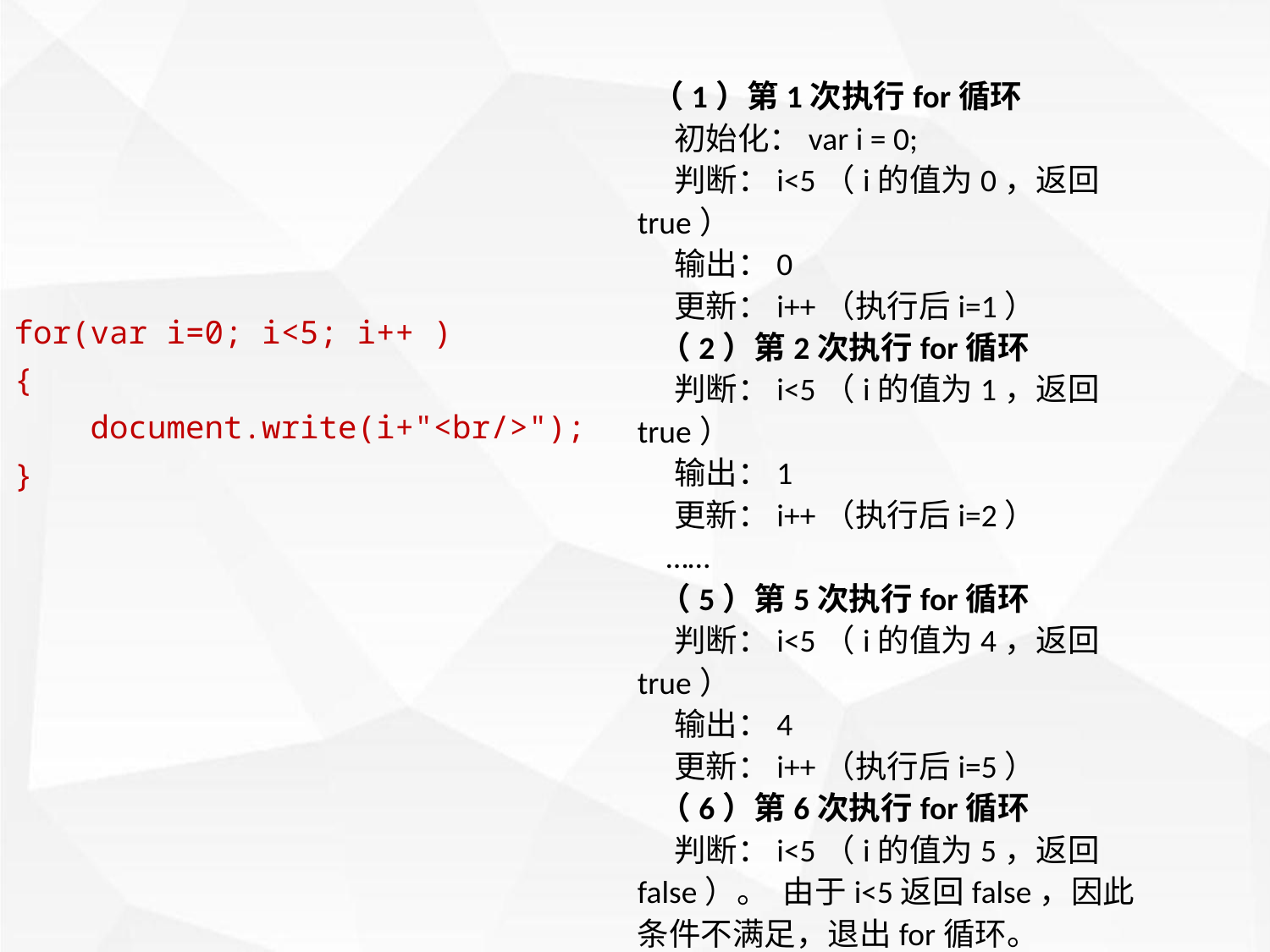

（1）第1次执行for循环
    初始化：var i = 0;
    判断：i<5（i的值为0，返回true）
    输出：0
    更新：i++（执行后i=1）
  （2）第2次执行for循环
    判断：i<5（i的值为1，返回true）
    输出：1
    更新：i++（执行后i=2）
    ……
  （5）第5次执行for循环
    判断：i<5（i的值为4，返回true）
    输出：4
    更新：i++（执行后i=5）
  （6）第6次执行for循环
    判断：i<5（i的值为5，返回false）。  由于i<5返回false，因此条件不满足，退出for循环。
for(var i=0; i<5; i++ )
{
    document.write(i+"<br/>");
}